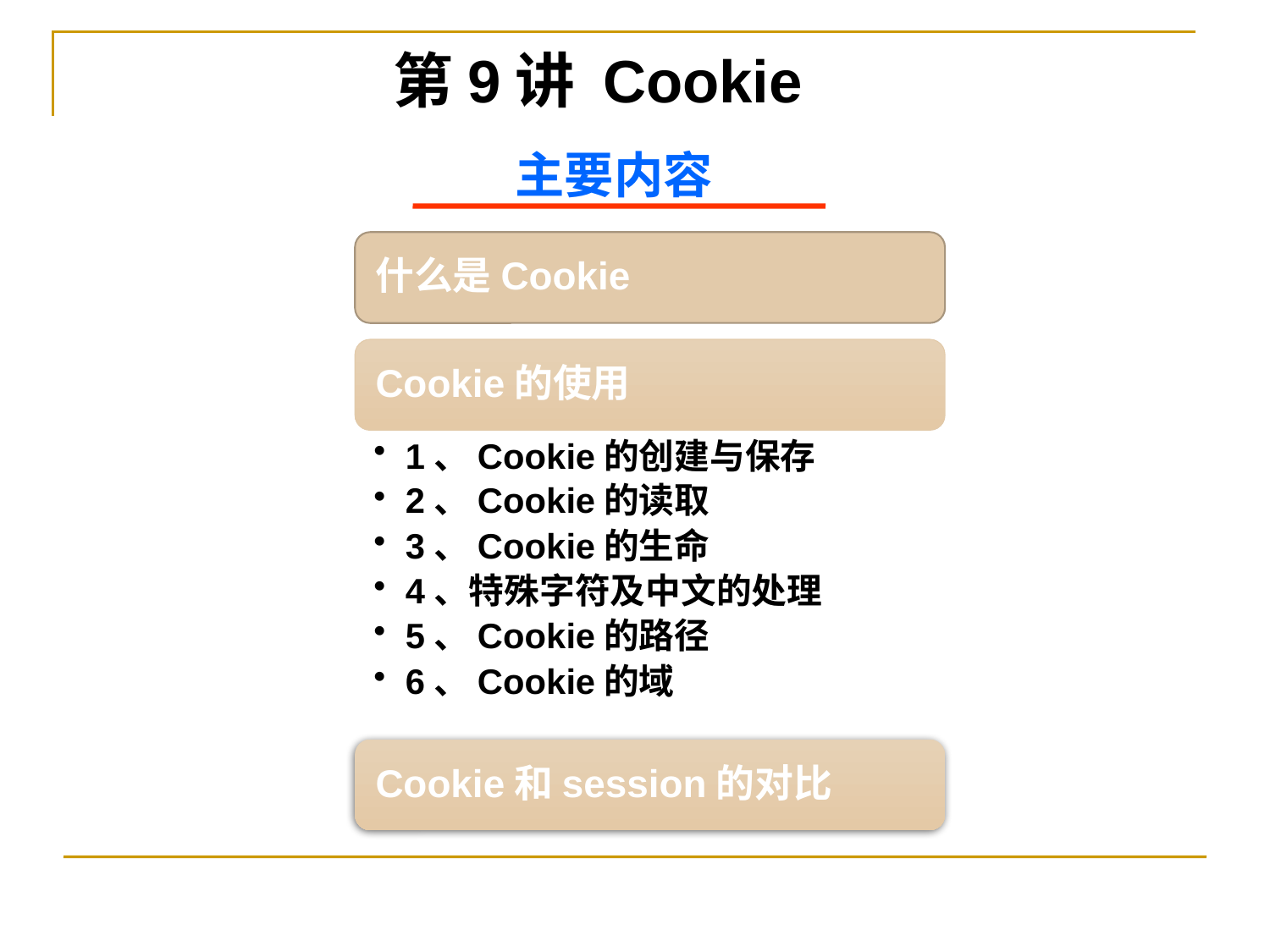

# 第9讲 Cookie
主要内容

什么是Cookie
Cookie的使用
1、Cookie的创建与保存
2、Cookie的读取
3、Cookie的生命
4、特殊字符及中文的处理
5、Cookie的路径
6、Cookie的域
Cookie和session的对比